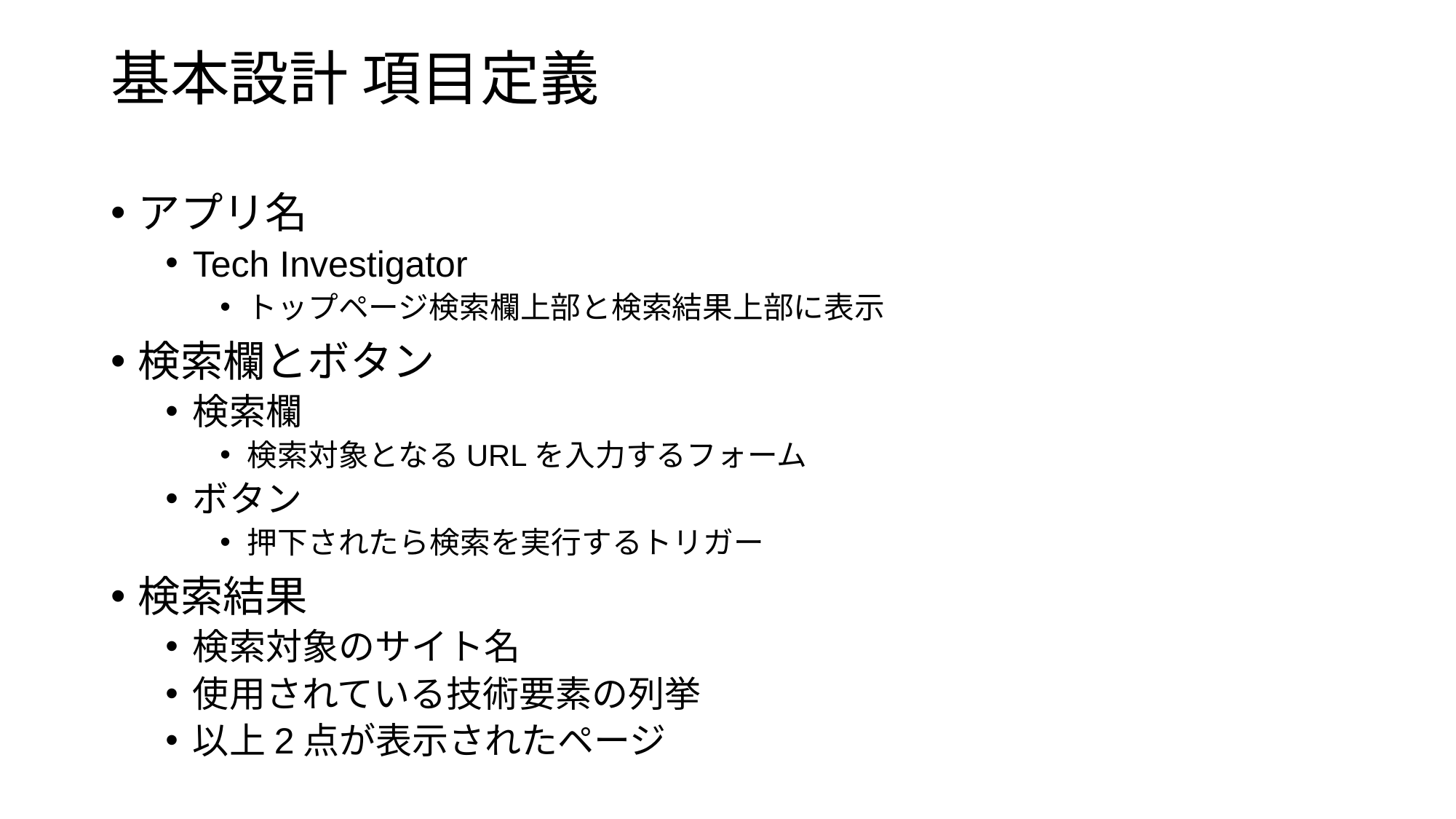

# 基本設計 項目定義
アプリ名
Tech Investigator
トップページ検索欄上部と検索結果上部に表示
検索欄とボタン
検索欄
検索対象となるURLを入力するフォーム
ボタン
押下されたら検索を実行するトリガー
検索結果
検索対象のサイト名
使用されている技術要素の列挙
以上2点が表示されたページ